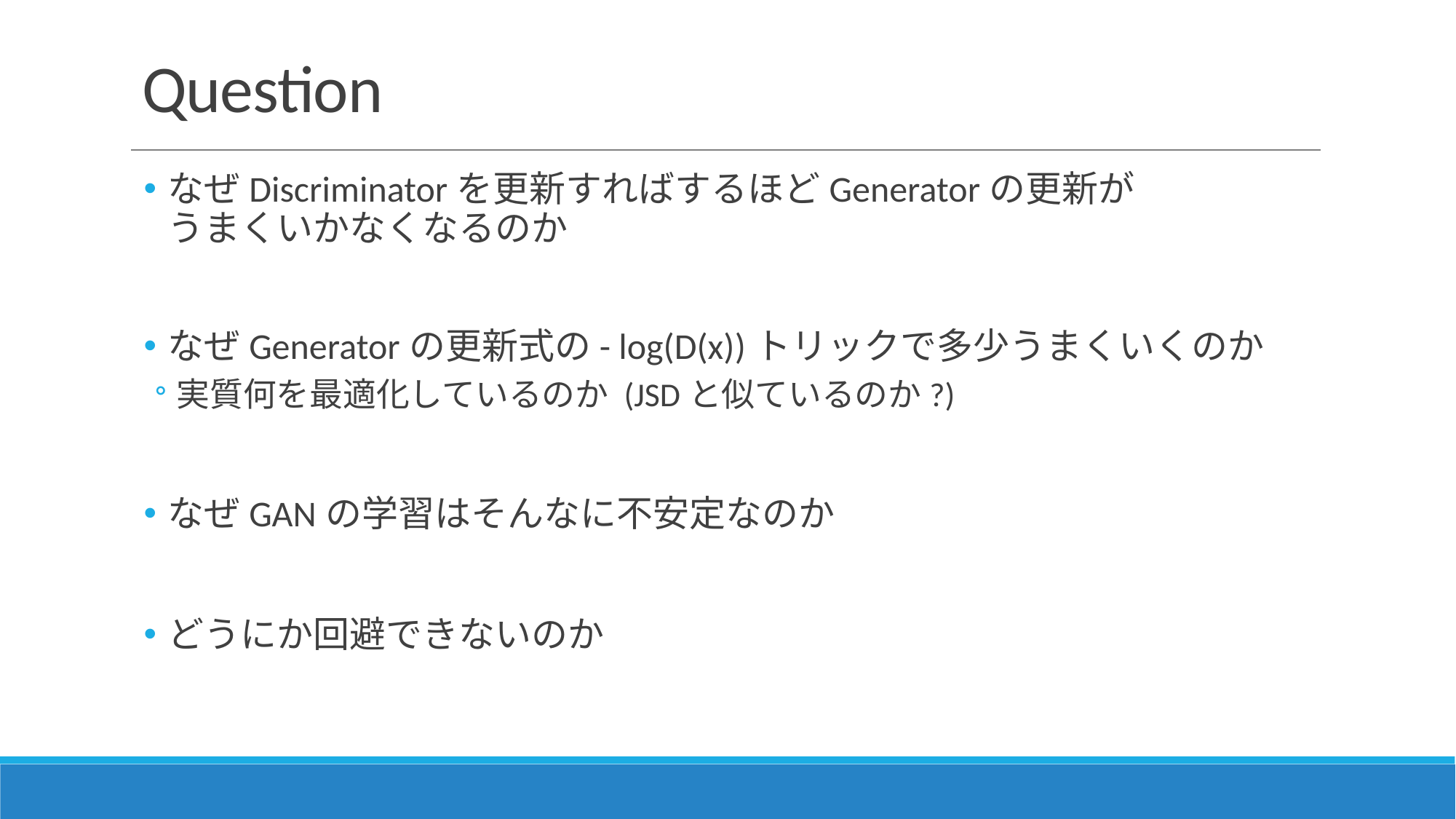

# Question
なぜDiscriminatorを更新すればするほどGeneratorの更新が
うまくいかなくなるのか

なぜGeneratorの更新式の- log(D(x))トリックで多少うまくいくのか
実質何を最適化しているのか (JSDと似ているのか?)

なぜGANの学習はそんなに不安定なのか

どうにか回避できないのか